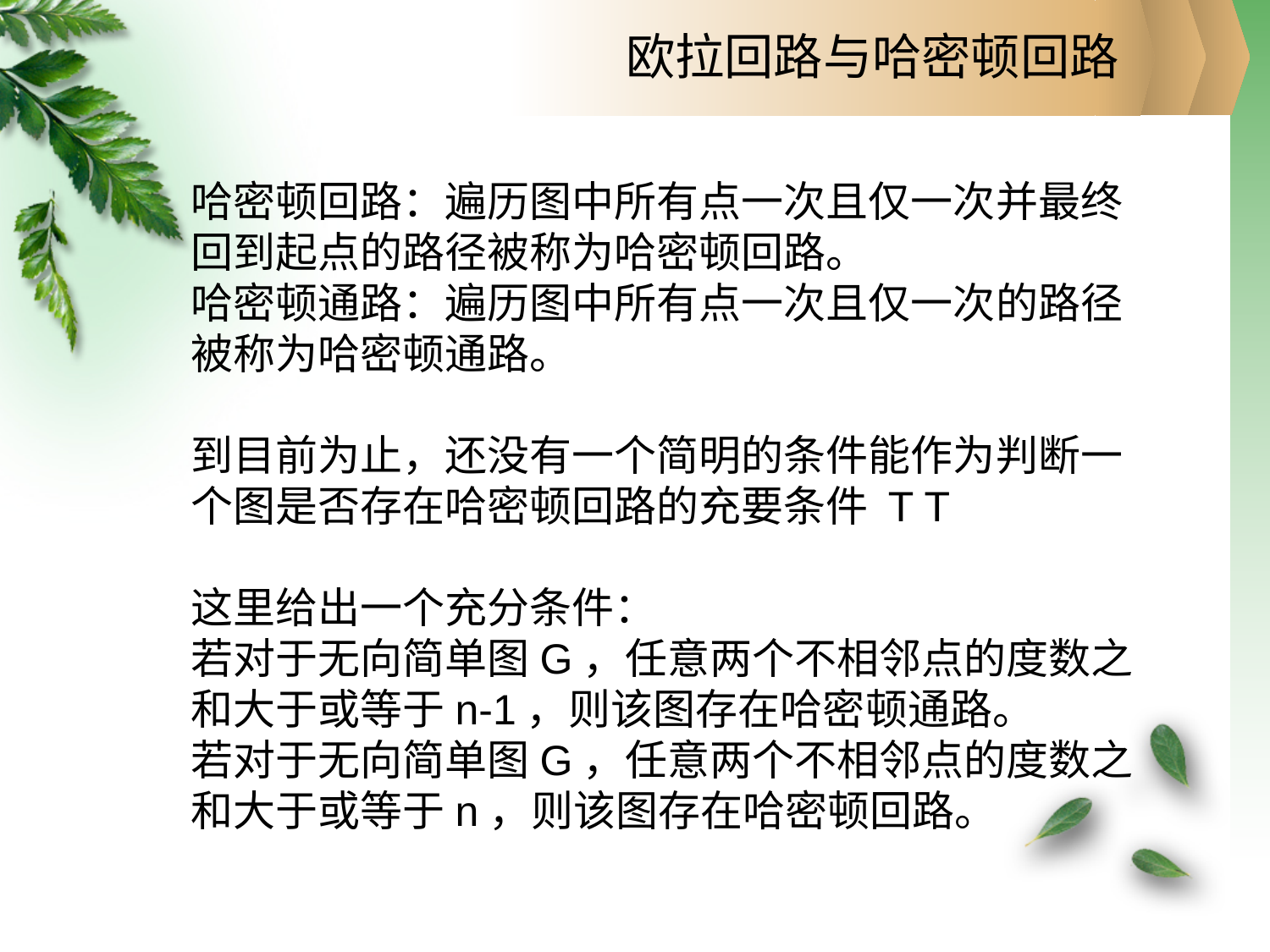

欧拉回路与哈密顿回路
哈密顿回路：遍历图中所有点一次且仅一次并最终回到起点的路径被称为哈密顿回路。
哈密顿通路：遍历图中所有点一次且仅一次的路径被称为哈密顿通路。

到目前为止，还没有一个简明的条件能作为判断一个图是否存在哈密顿回路的充要条件 T T

这里给出一个充分条件：
若对于无向简单图G，任意两个不相邻点的度数之和大于或等于n-1，则该图存在哈密顿通路。
若对于无向简单图G，任意两个不相邻点的度数之和大于或等于n，则该图存在哈密顿回路。